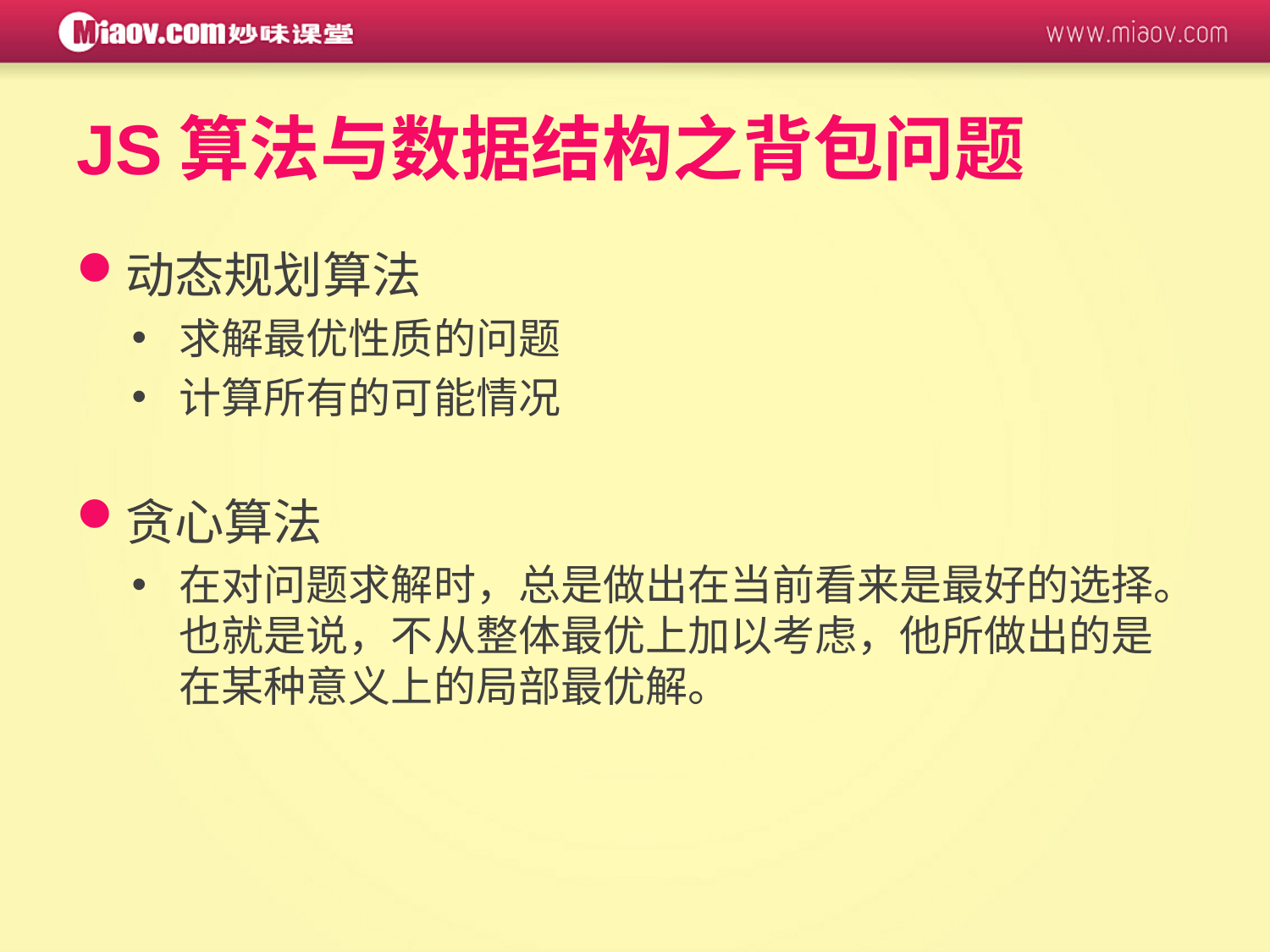

# JS算法与数据结构之背包问题
动态规划算法
求解最优性质的问题
计算所有的可能情况

贪心算法
在对问题求解时，总是做出在当前看来是最好的选择。也就是说，不从整体最优上加以考虑，他所做出的是在某种意义上的局部最优解。